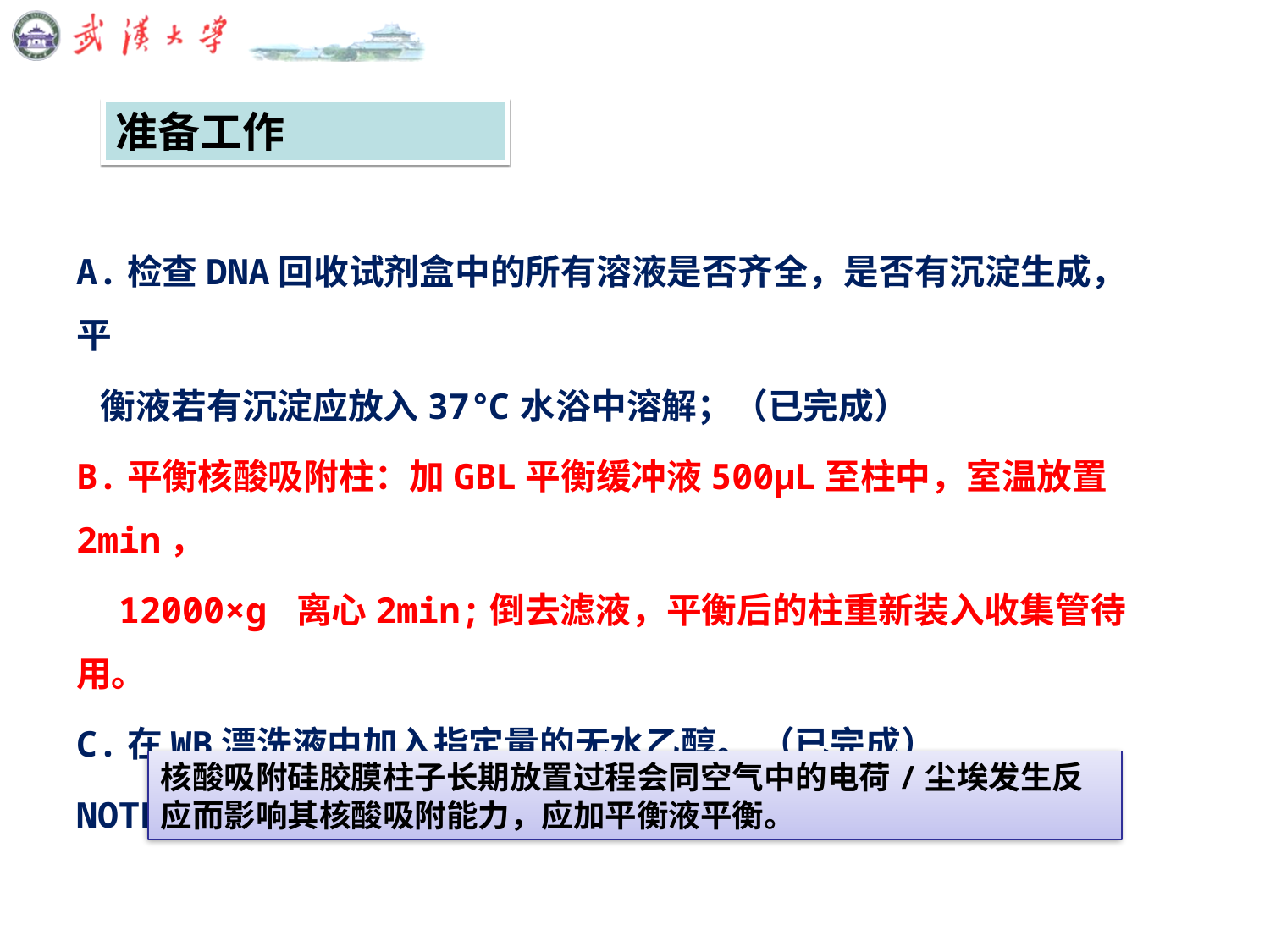

#

准备工作

A.检查DNA回收试剂盒中的所有溶液是否齐全，是否有沉淀生成，平
  衡液若有沉淀应放入37℃水浴中溶解；（已完成）
B.平衡核酸吸附柱：加GBL平衡缓冲液500µL至柱中，室温放置2min，
  12000×g 离心2min;倒去滤液，平衡后的柱重新装入收集管待用。
C.在WB漂洗液中加入指定量的无水乙醇。 （已完成）
NOTE：用试剂盒回收，所有的溶液应该是澄清的，室温放置。

核酸吸附硅胶膜柱子长期放置过程会同空气中的电荷/尘埃发生反应而影响其核酸吸附能力，应加平衡液平衡。